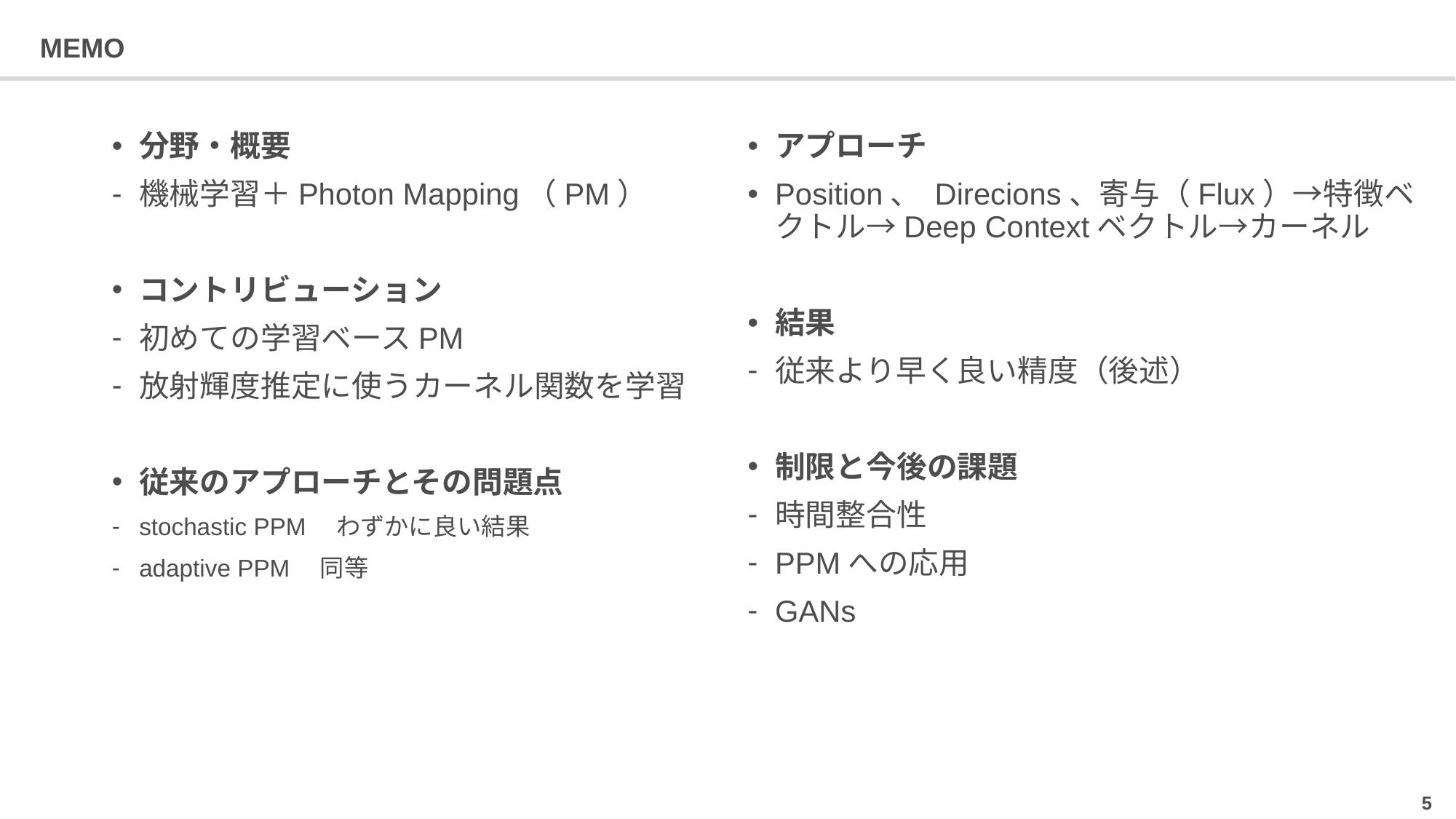

# MEMO
分野・概要
機械学習＋Photon Mapping（PM）

コントリビューション
初めての学習ベースPM
放射輝度推定に使うカーネル関数を学習

従来のアプローチとその問題点
stochastic PPM　わずかに良い結果
adaptive PPM　同等
アプローチ
Position、 Direcions、寄与（Flux）→特徴ベクトル→Deep Contextベクトル→カーネル

結果
従来より早く良い精度（後述）

制限と今後の課題
時間整合性
PPMへの応用
GANs

5